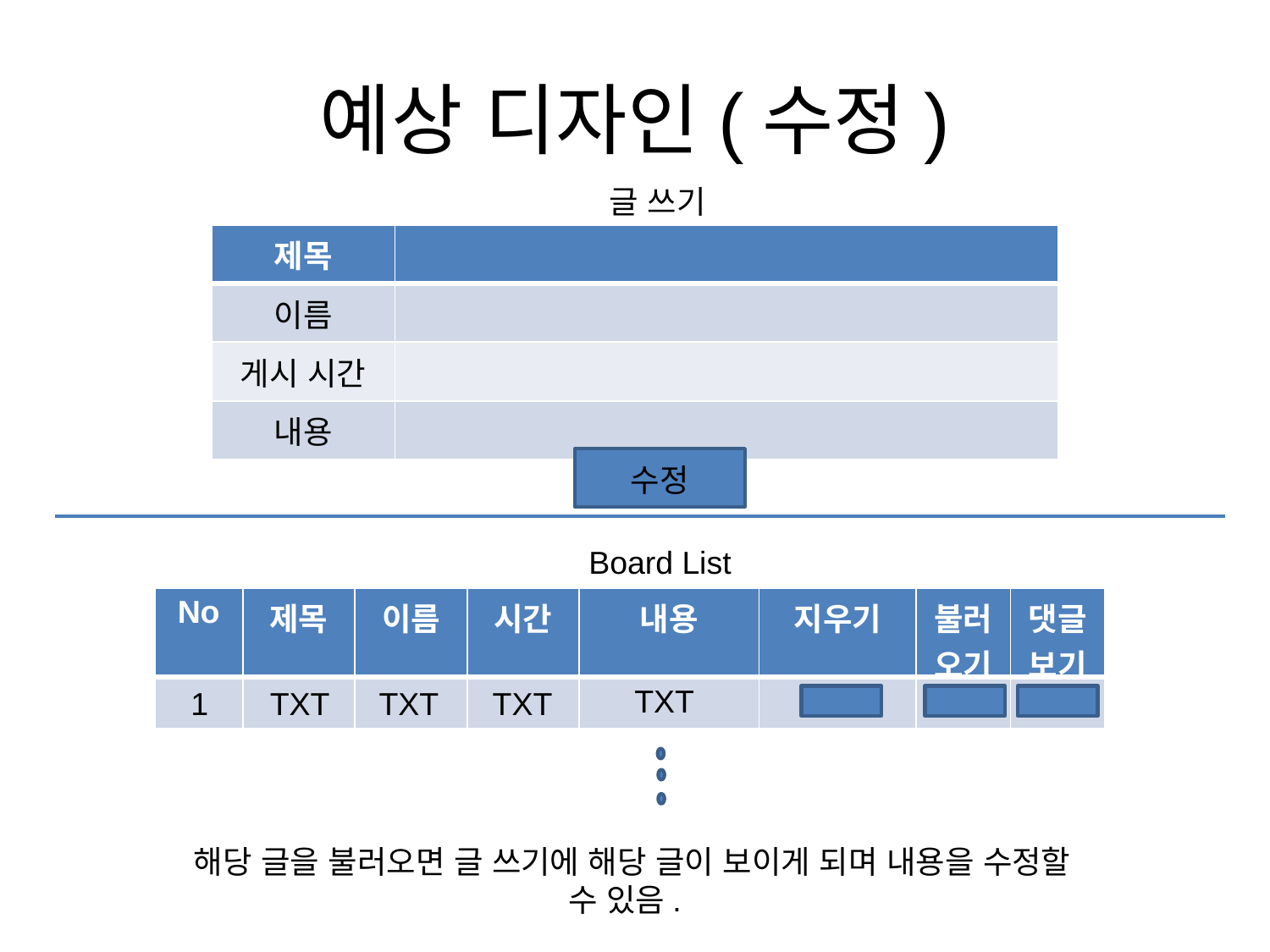

# 예상 디자인(수정)
글 쓰기
| 제목 |  |
| --- | --- |
| 이름 |  |
| 게시 시간 |  |
| 내용 |  |

수정
Board List
| No | 제목 | 이름 | 시간 | 내용 | 지우기 | 불러오기 | 댓글보기 |
| --- | --- | --- | --- | --- | --- | --- | --- |
|  |  |  |  |  |  |  |  |
TXT
1
TXT
TXT
TXT

 해당 글을 불러오면 글 쓰기에 해당 글이 보이게 되며 내용을 수정할 수 있음.